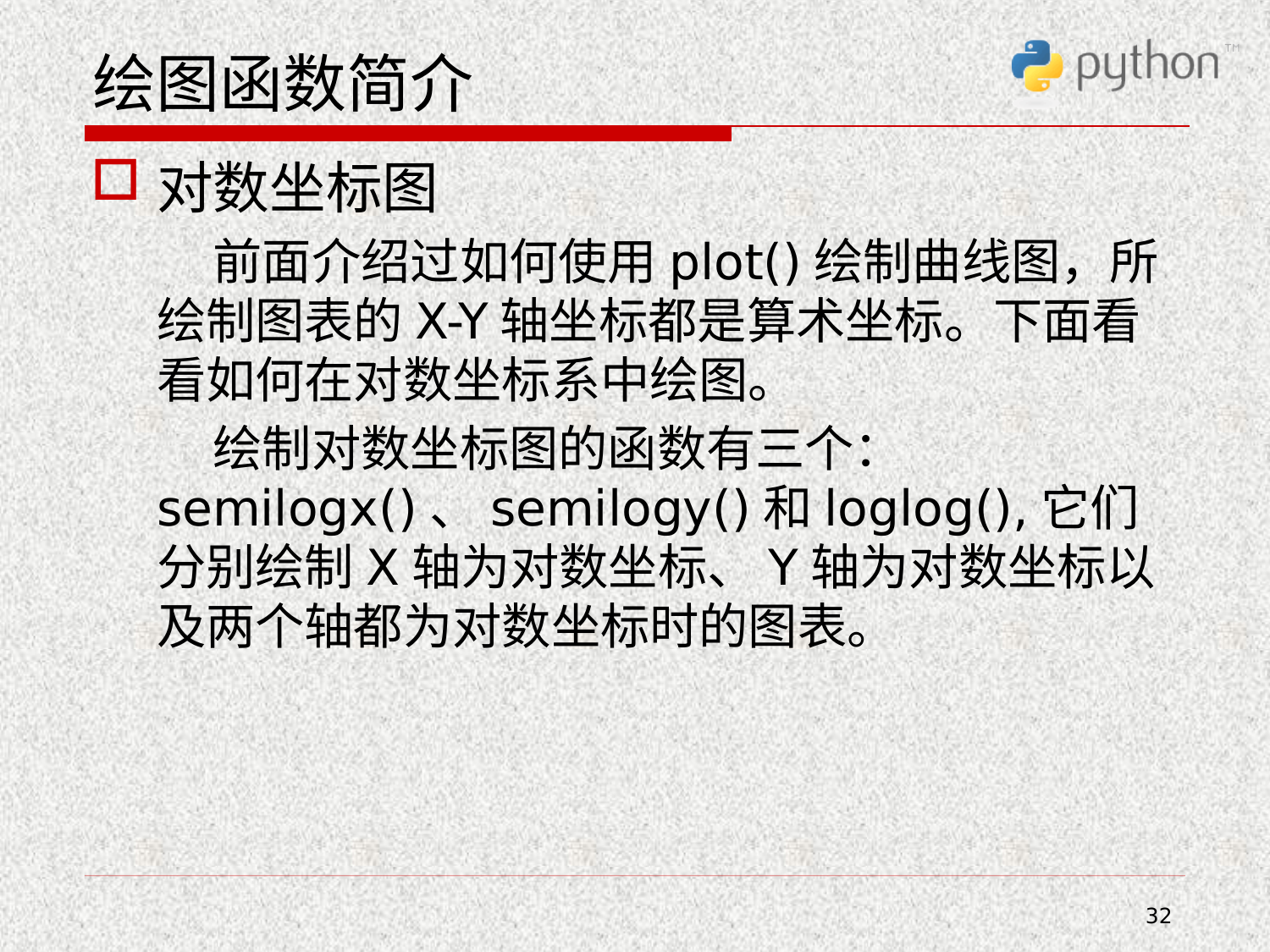

# 绘图函数简介
对数坐标图
          前面介绍过如何使用plot()绘制曲线图，所绘制图表的X-Y轴坐标都是算术坐标。下面看看如何在对数坐标系中绘图。
          绘制对数坐标图的函数有三个：semilogx()、semilogy()和loglog(),它们分别绘制X轴为对数坐标、Y轴为对数坐标以及两个轴都为对数坐标时的图表。

32